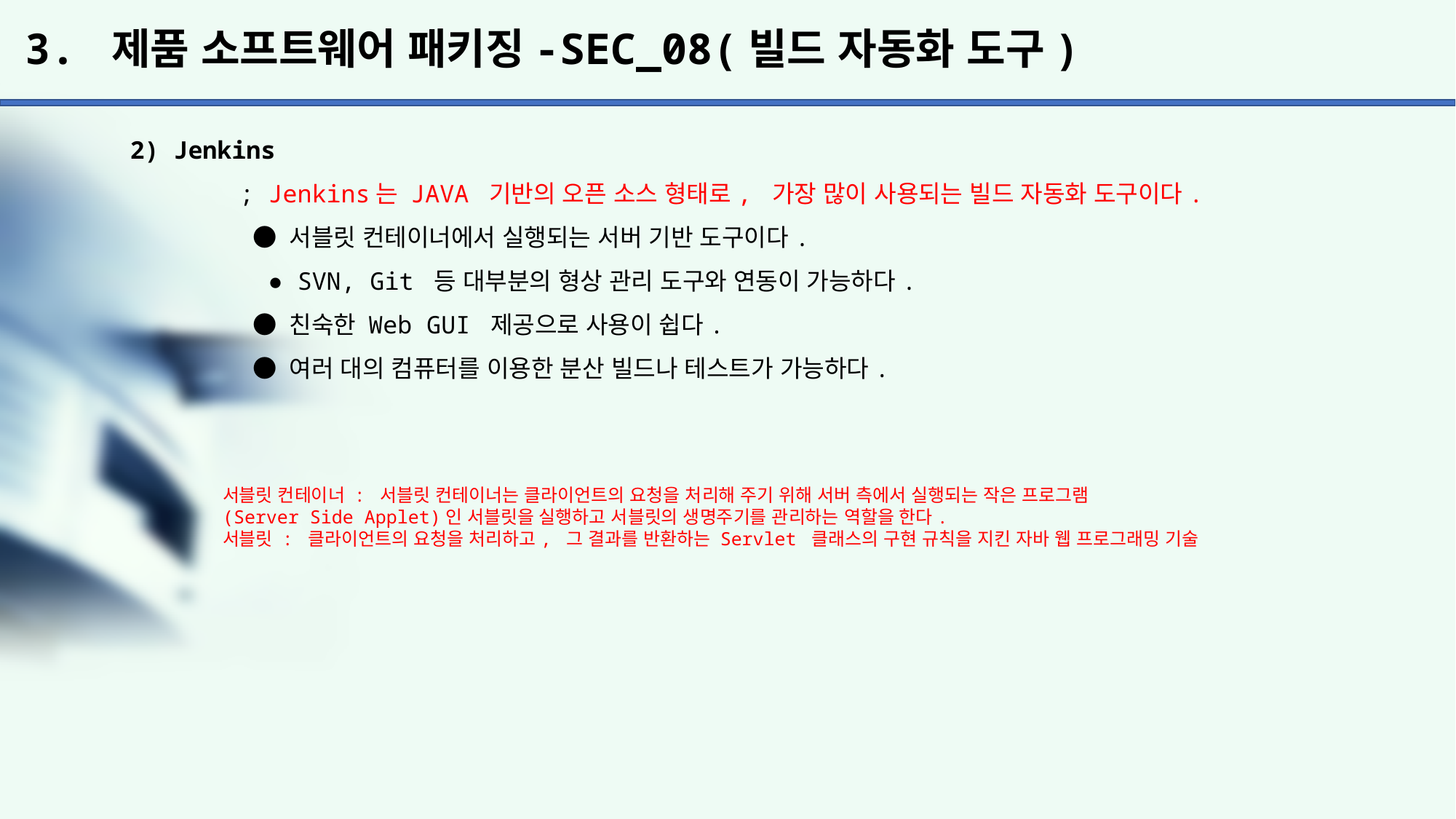

# 3. 제품 소프트웨어 패키징-SEC_08(빌드 자동화 도구)
2) Jenkins
	; Jenkins는 JAVA 기반의 오픈 소스 형태로, 가장 많이 사용되는 빌드 자동화 도구이다.
	  ● 서블릿 컨테이너에서 실행되는 서버 기반 도구이다.
	  ● SVN, Git 등 대부분의 형상 관리 도구와 연동이 가능하다.
	  ● 친숙한 Web GUI 제공으로 사용이 쉽다.
	  ● 여러 대의 컴퓨터를 이용한 분산 빌드나 테스트가 가능하다.
서블릿 컨테이너 : 서블릿 컨테이너는 클라이언트의 요청을 처리해 주기 위해 서버 측에서 실행되는 작은 프로그램
(Server Side Applet)인 서블릿을 실행하고 서블릿의 생명주기를 관리하는 역할을 한다.
서블릿 : 클라이언트의 요청을 처리하고, 그 결과를 반환하는 Servlet 클래스의 구현 규칙을 지킨 자바 웹 프로그래밍 기술